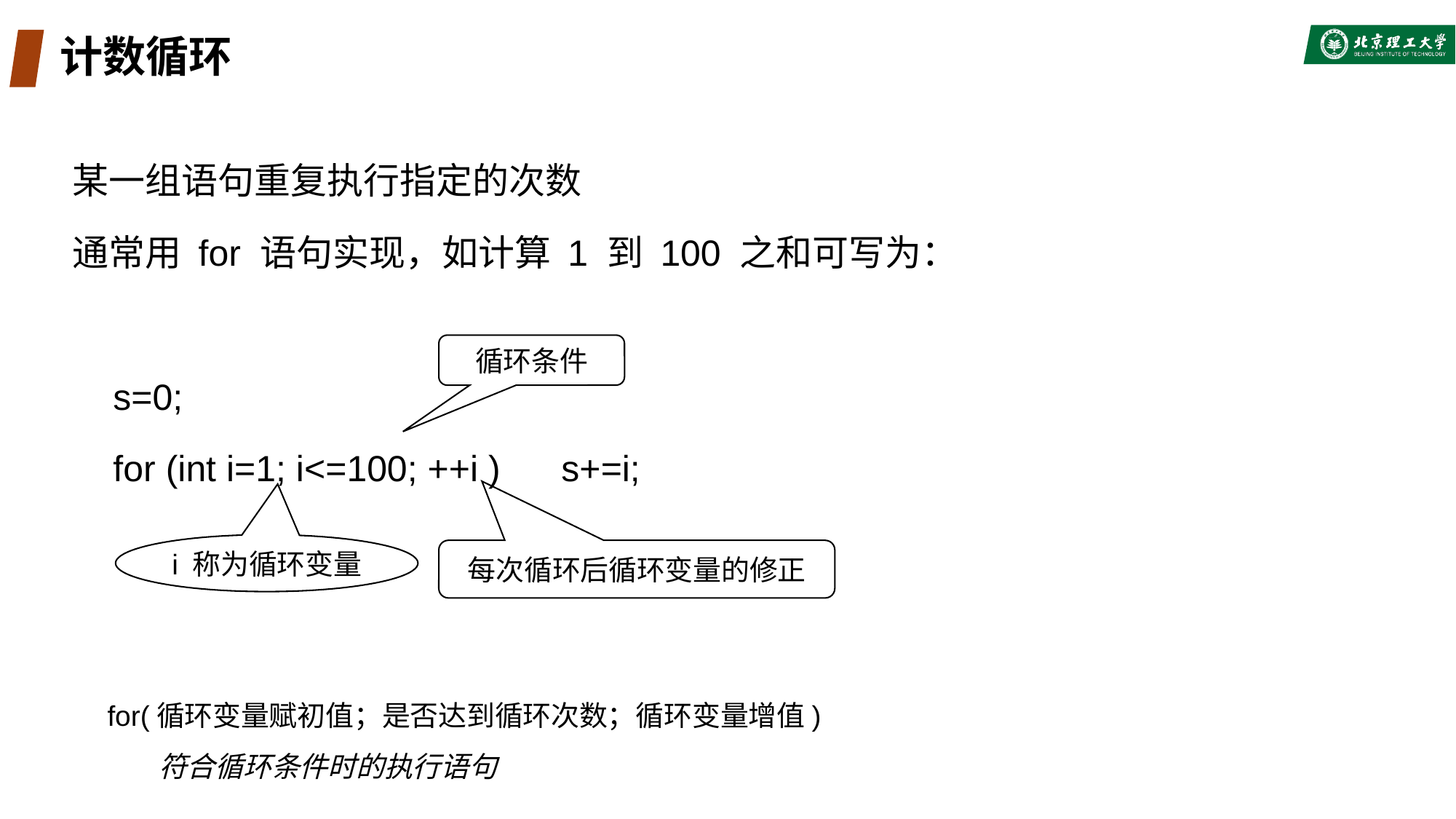

# 计数循环
某一组语句重复执行指定的次数
通常用 for 语句实现，如计算 1 到 100 之和可写为：

    s=0;
    for (int i=1; i<=100; ++i )      s+=i;
循环条件
i 称为循环变量
每次循环后循环变量的修正
for(循环变量赋初值；是否达到循环次数；循环变量增值)
       符合循环条件时的执行语句